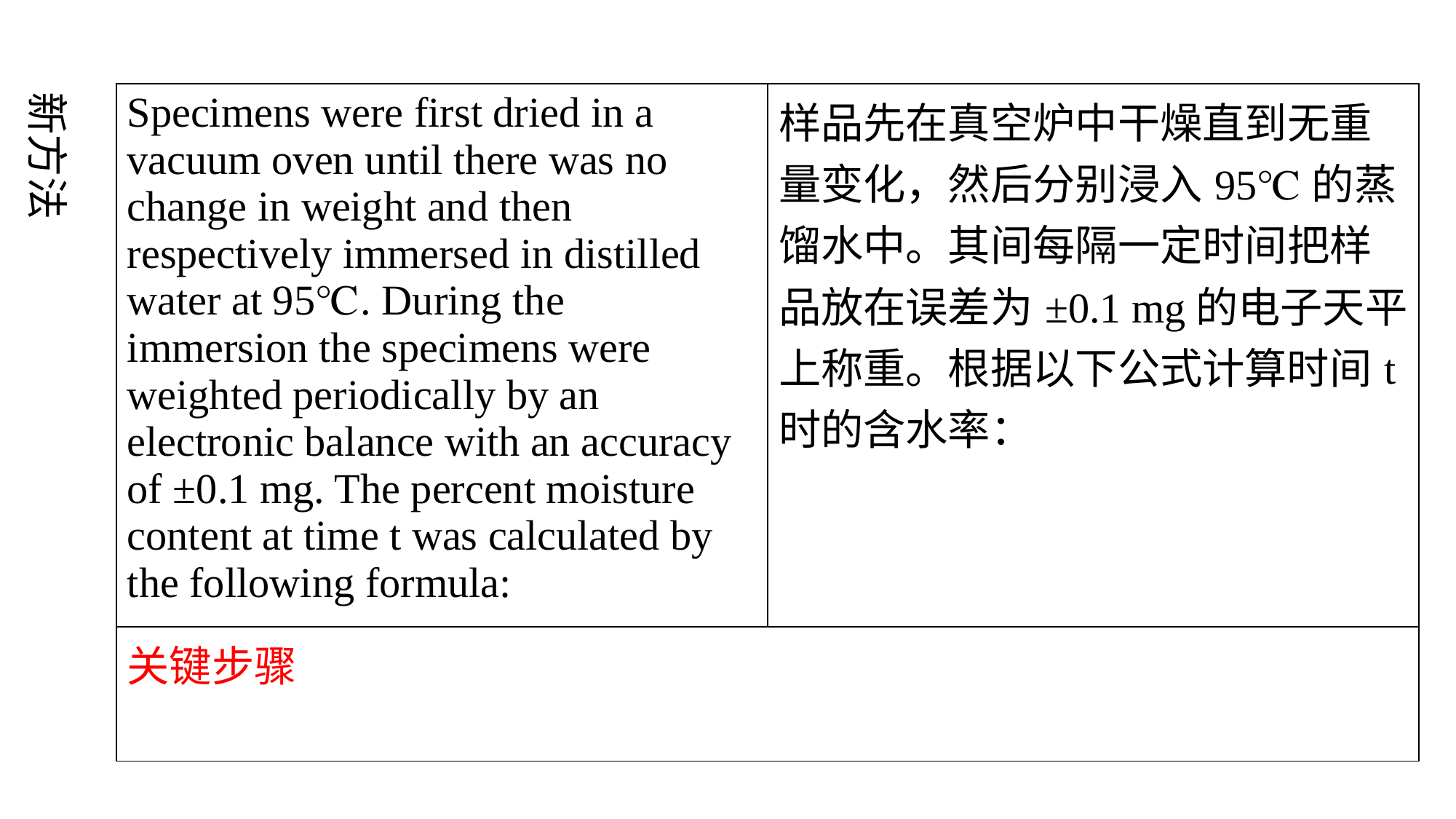

新方法
| Specimens were first dried in a vacuum oven until there was no change in weight and then respectively immersed in distilled water at 95℃. During the immersion the specimens were weighted periodically by an electronic balance with an accuracy of ±0.1 mg. The percent moisture content at time t was calculated by the following formula: | 样品先在真空炉中干燥直到无重量变化，然后分别浸入95℃的蒸馏水中。其间每隔一定时间把样品放在误差为±0.1 mg的电子天平上称重。根据以下公式计算时间t时的含水率： |
| --- | --- |
| 关键步骤 |  |